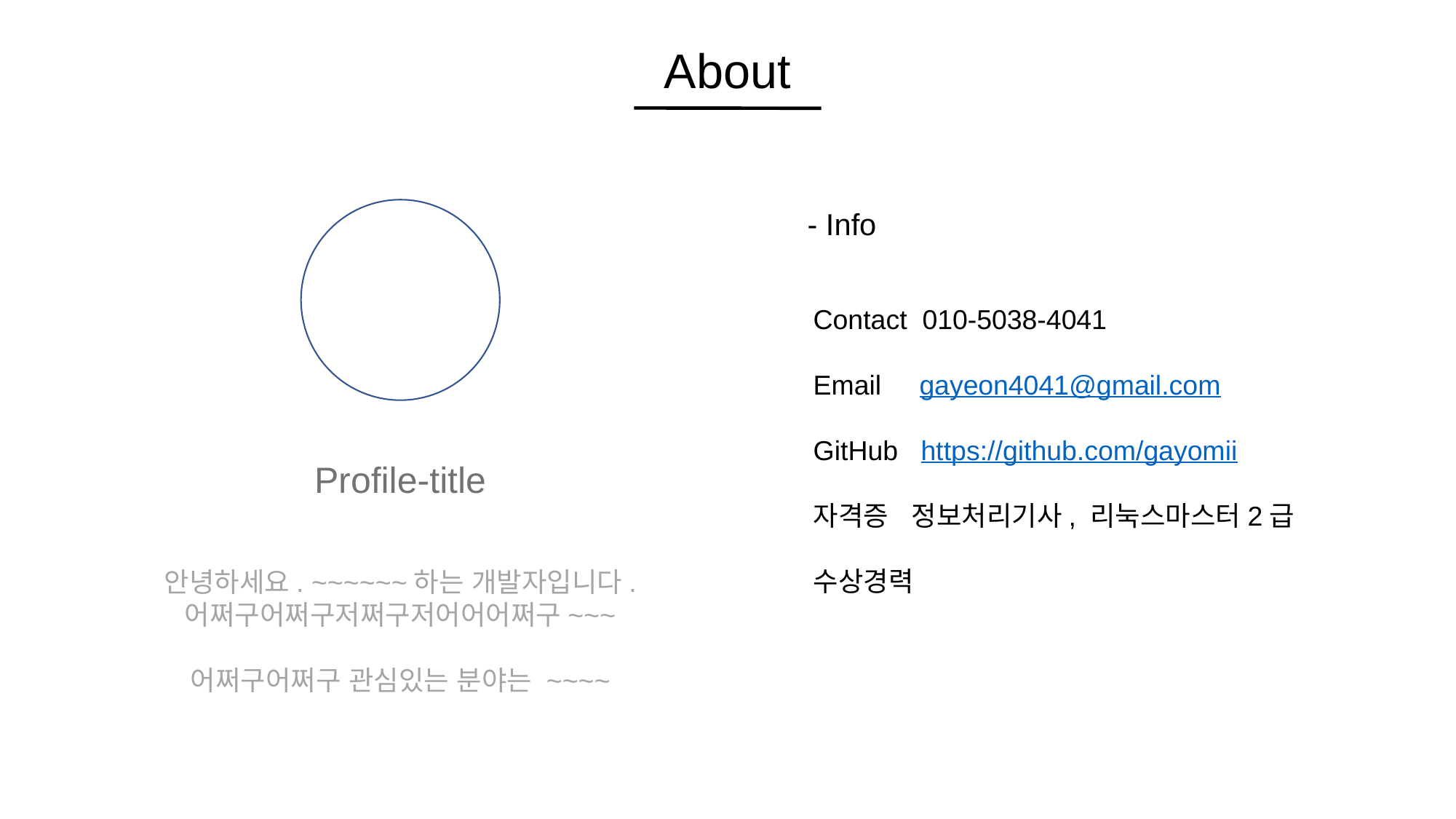

About

Profile-title
안녕하세요. ~~~~~~하는 개발자입니다.
어쩌구어쩌구저쩌구저어어어쩌구~~~

어쩌구어쩌구 관심있는 분야는 ~~~~

- Info
Contact  010-5038-4041
Email     gayeon4041@gmail.com
GitHub   https://github.com/gayomii
자격증   정보처리기사, 리눅스마스터2급
수상경력